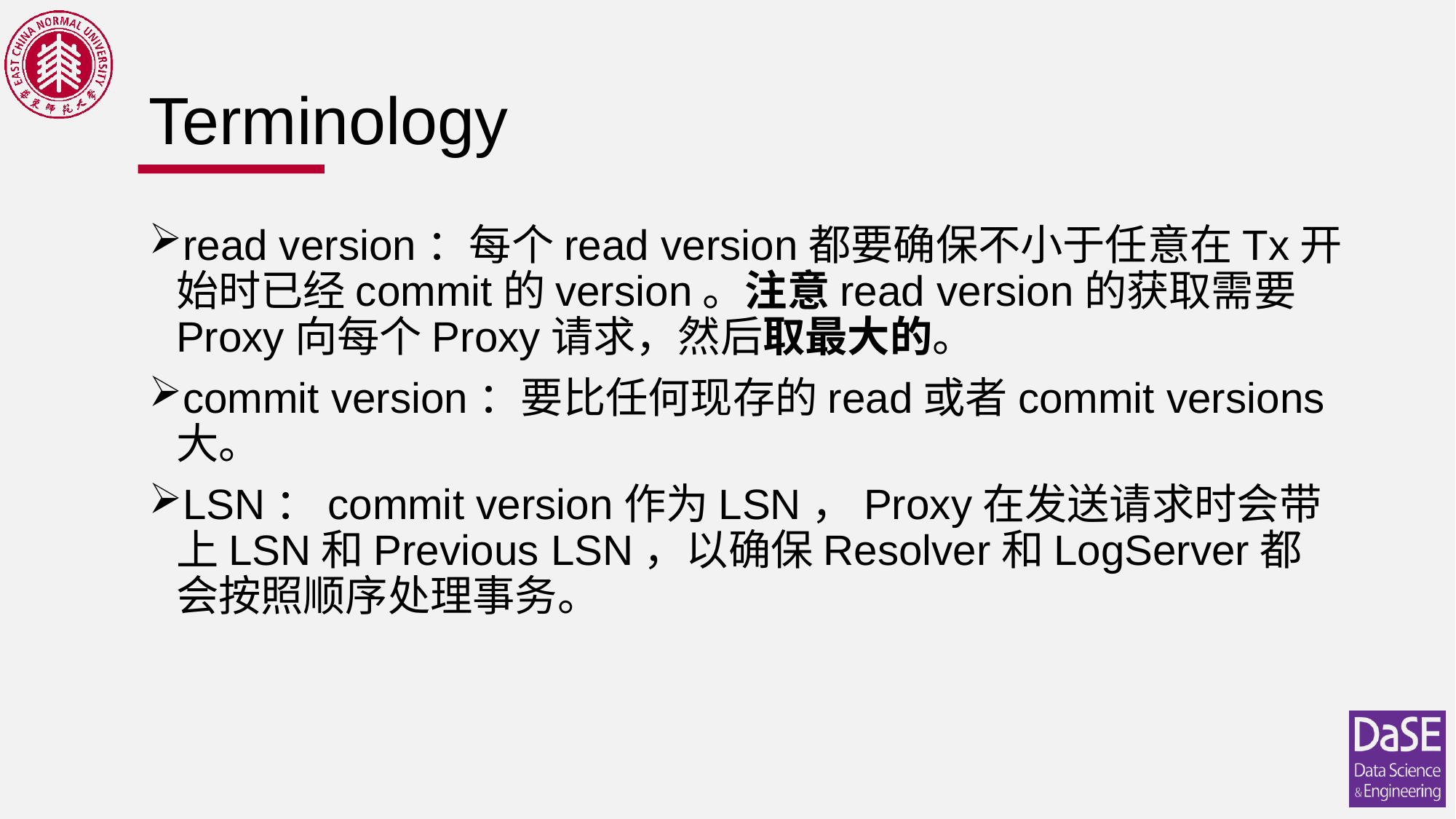

# Terminology
read version：每个read version都要确保不小于任意在Tx开始时已经commit的version。注意read version的获取需要Proxy向每个Proxy请求，然后取最大的。
commit version：要比任何现存的read或者commit versions大。
LSN：commit version作为LSN，Proxy在发送请求时会带上LSN和Previous LSN，以确保Resolver和LogServer都会按照顺序处理事务。